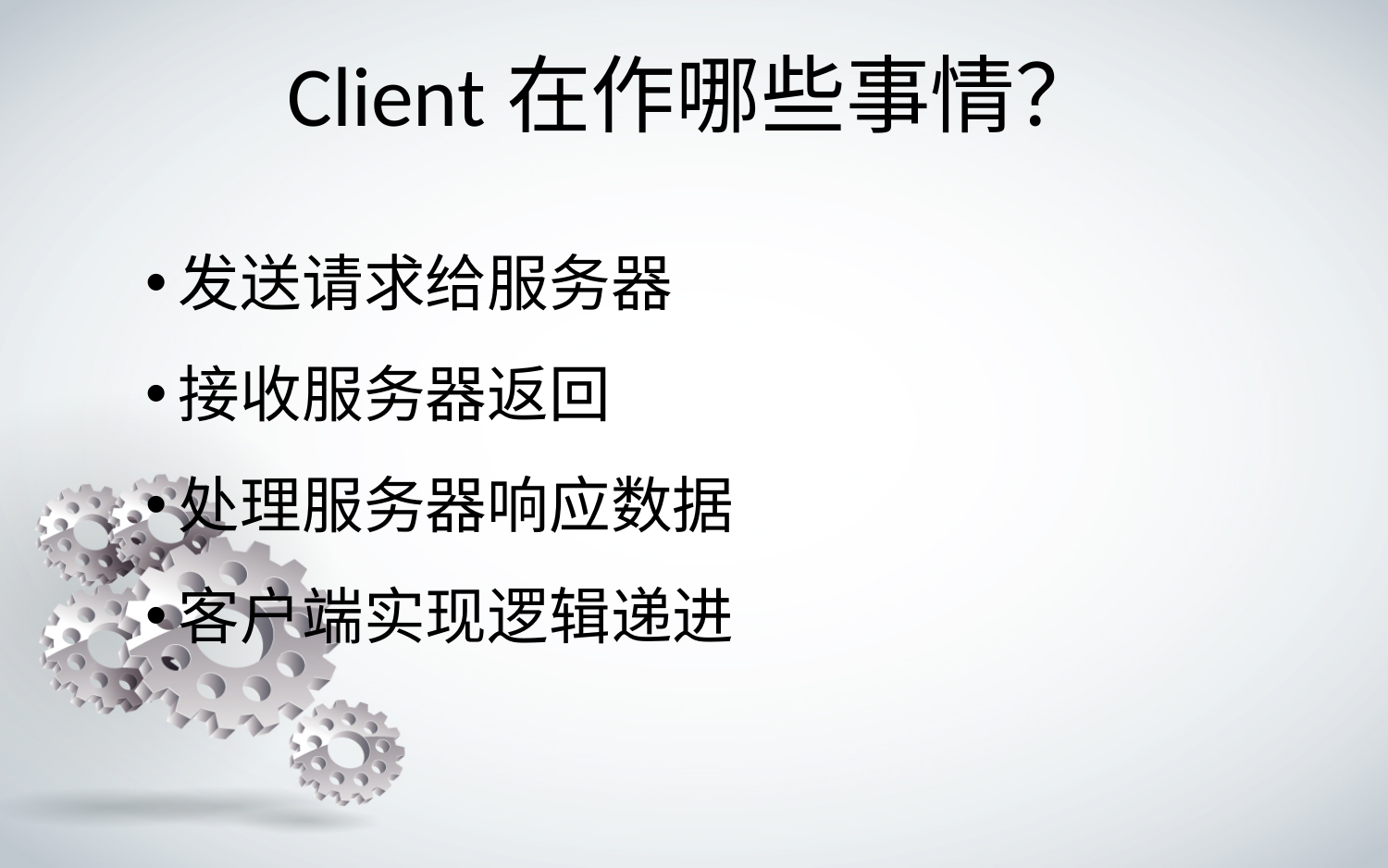

# Client在作哪些事情？
发送请求给服务器
接收服务器返回
处理服务器响应数据
客户端实现逻辑递进